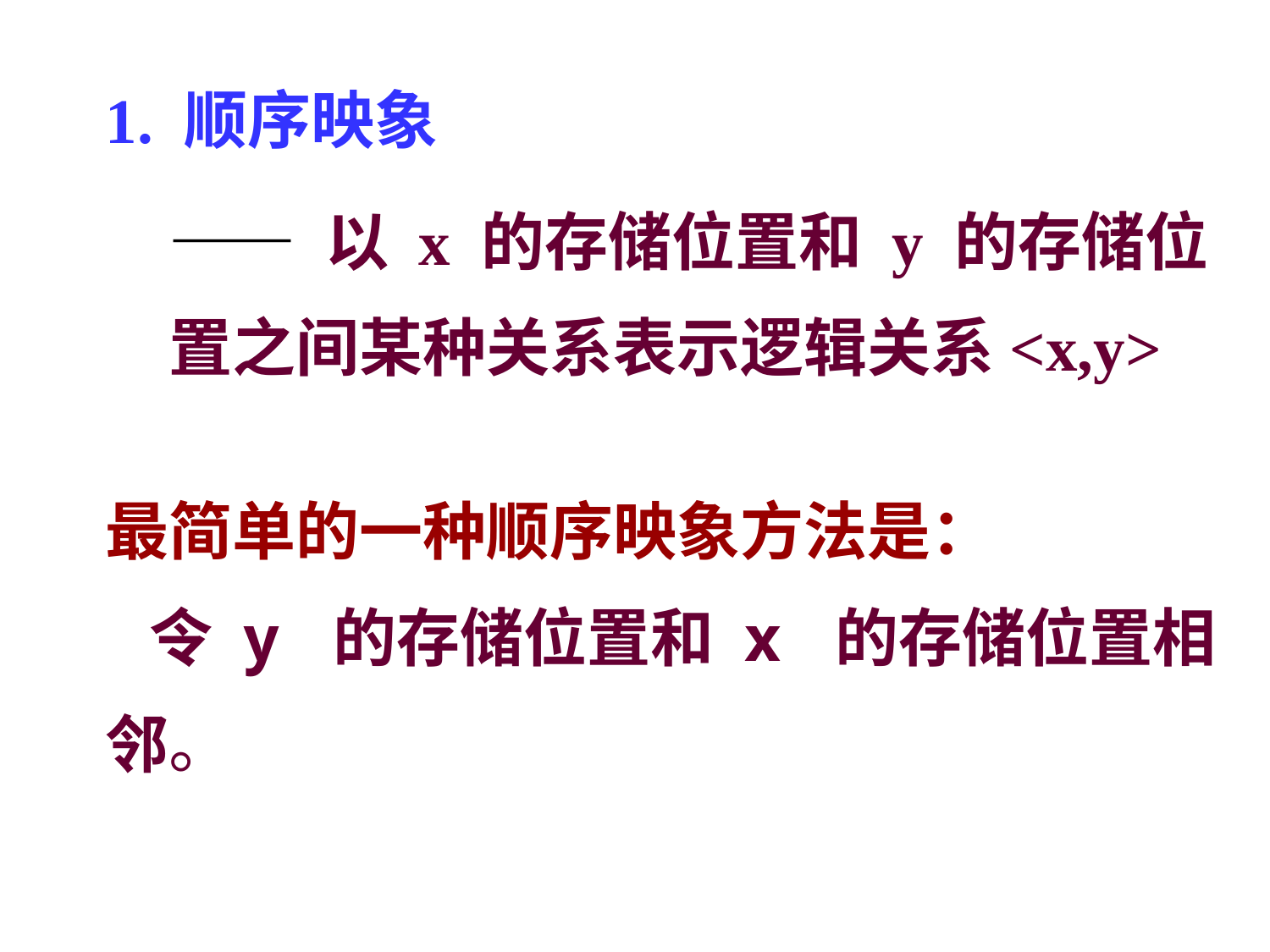

1. 顺序映象
—— 以 x 的存储位置和 y 的存储位置之间某种关系表示逻辑关系<x,y>
最简单的一种顺序映象方法是：
  令 y 的存储位置和 x 的存储位置相邻。